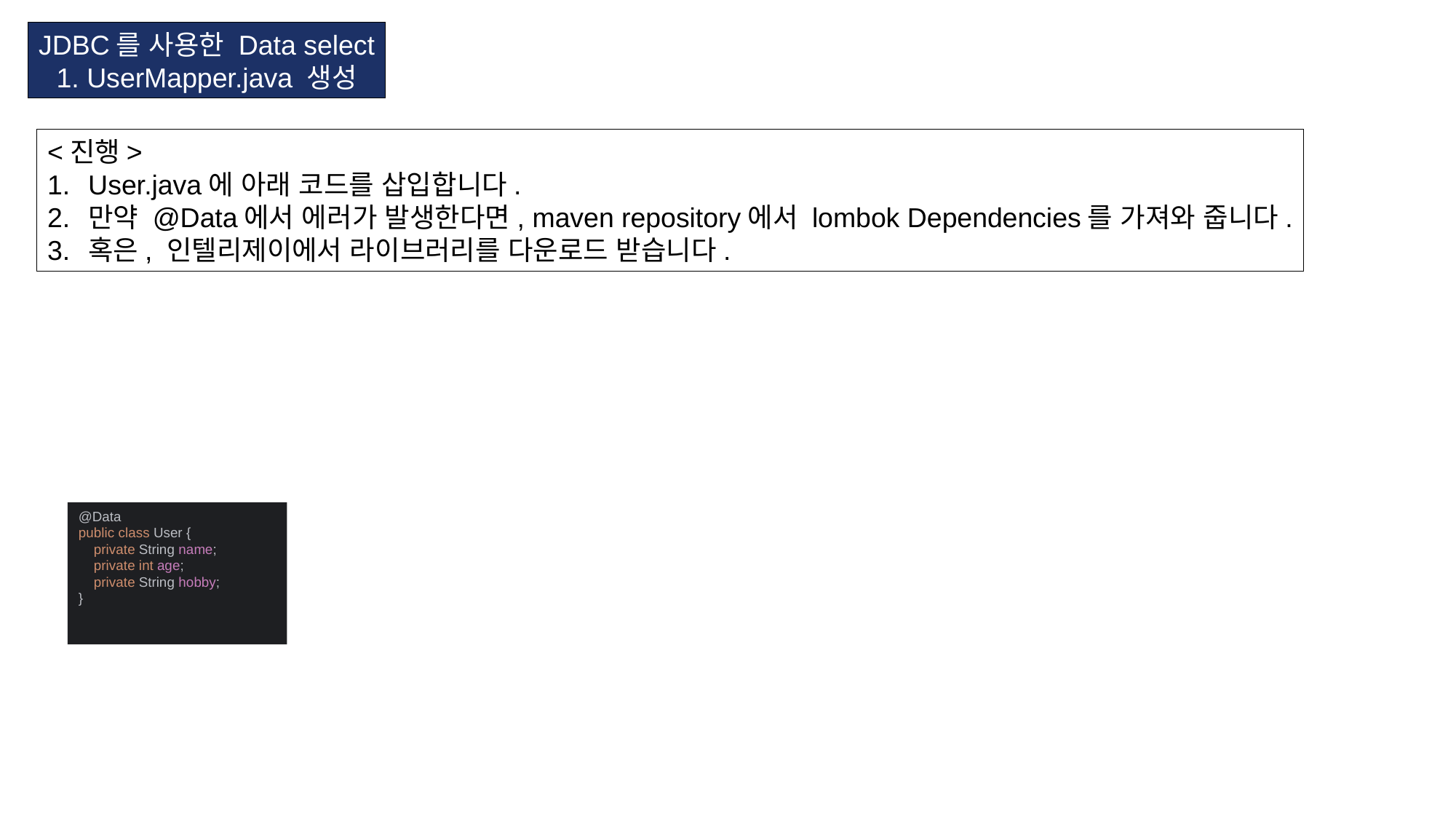

JDBC를 사용한 Data select
1. UserMapper.java 생성
<진행>
User.java에 아래 코드를 삽입합니다.
만약 @Data에서 에러가 발생한다면, maven repository에서 lombok Dependencies를 가져와 줍니다.
혹은, 인텔리제이에서 라이브러리를 다운로드 받습니다.
@Data
public class User {
    private String name;
    private int age;
    private String hobby;
}